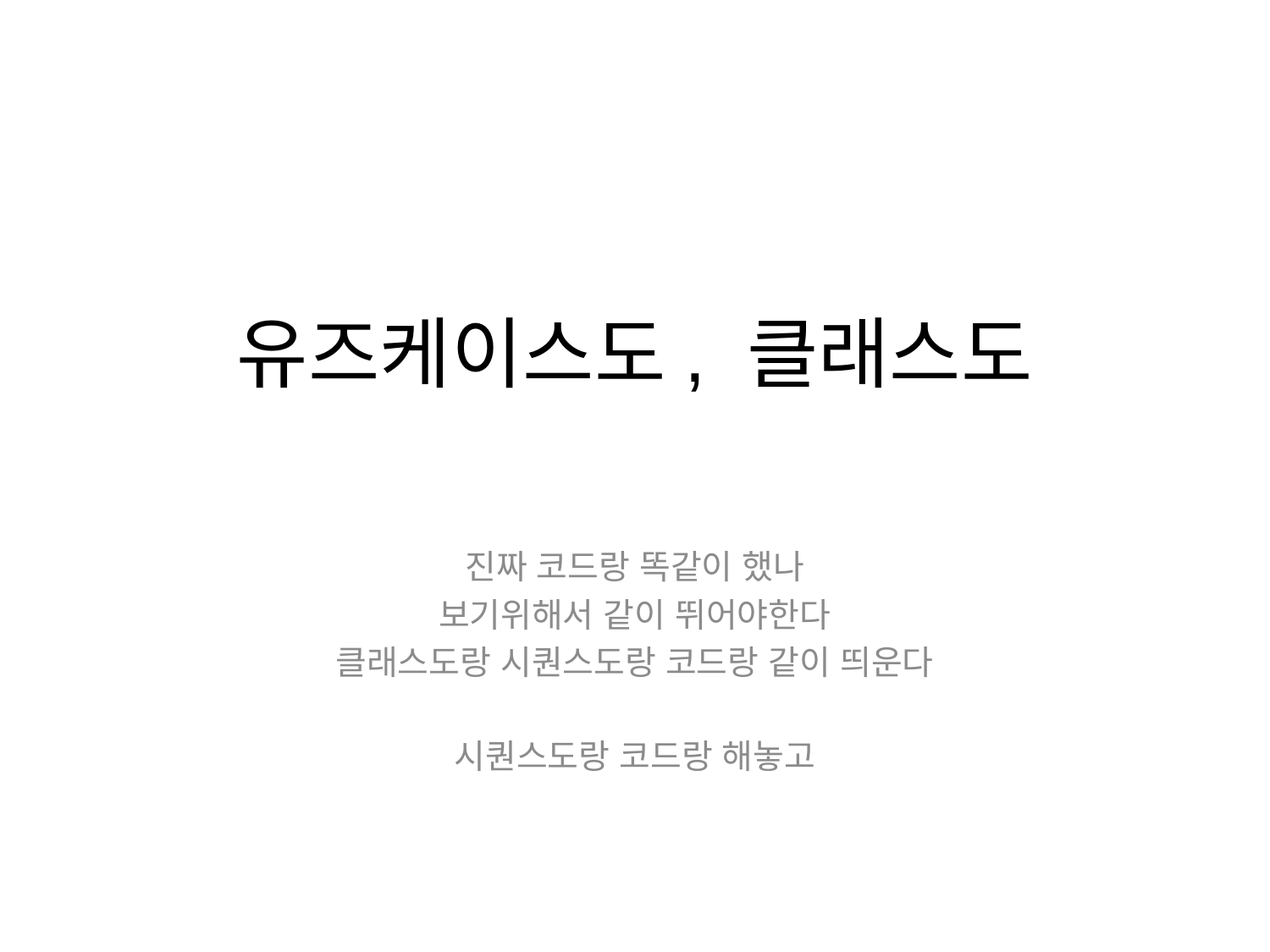

# 유즈케이스도, 클래스도
진짜 코드랑 똑같이 했나
보기위해서 같이 뛰어야한다
클래스도랑 시퀀스도랑 코드랑 같이 띄운다

시퀀스도랑 코드랑 해놓고